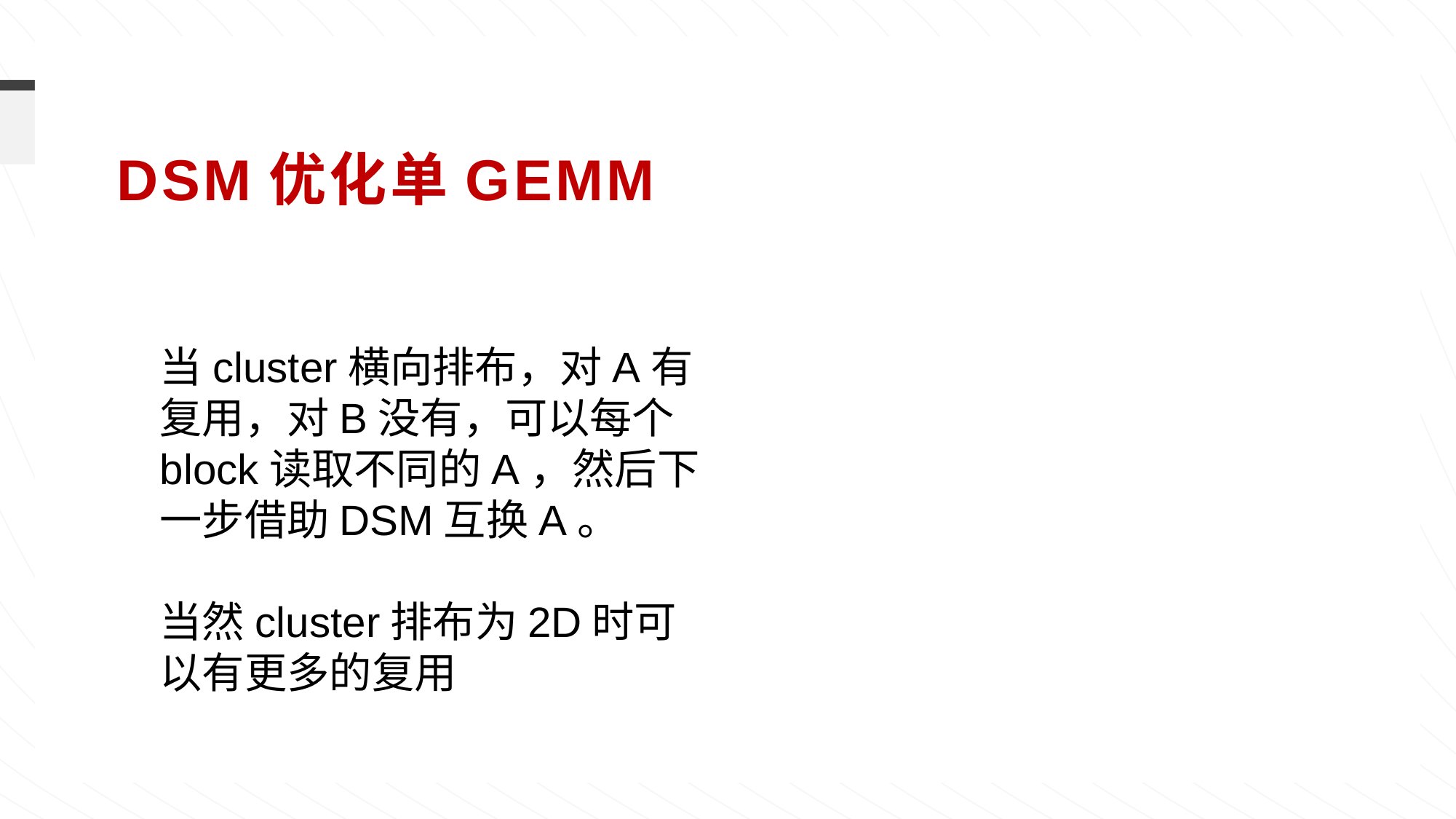

DSM优化单GEMM
当cluster横向排布，对A有复用，对B没有，可以每个block读取不同的A，然后下一步借助DSM互换A。

当然cluster排布为2D时可以有更多的复用